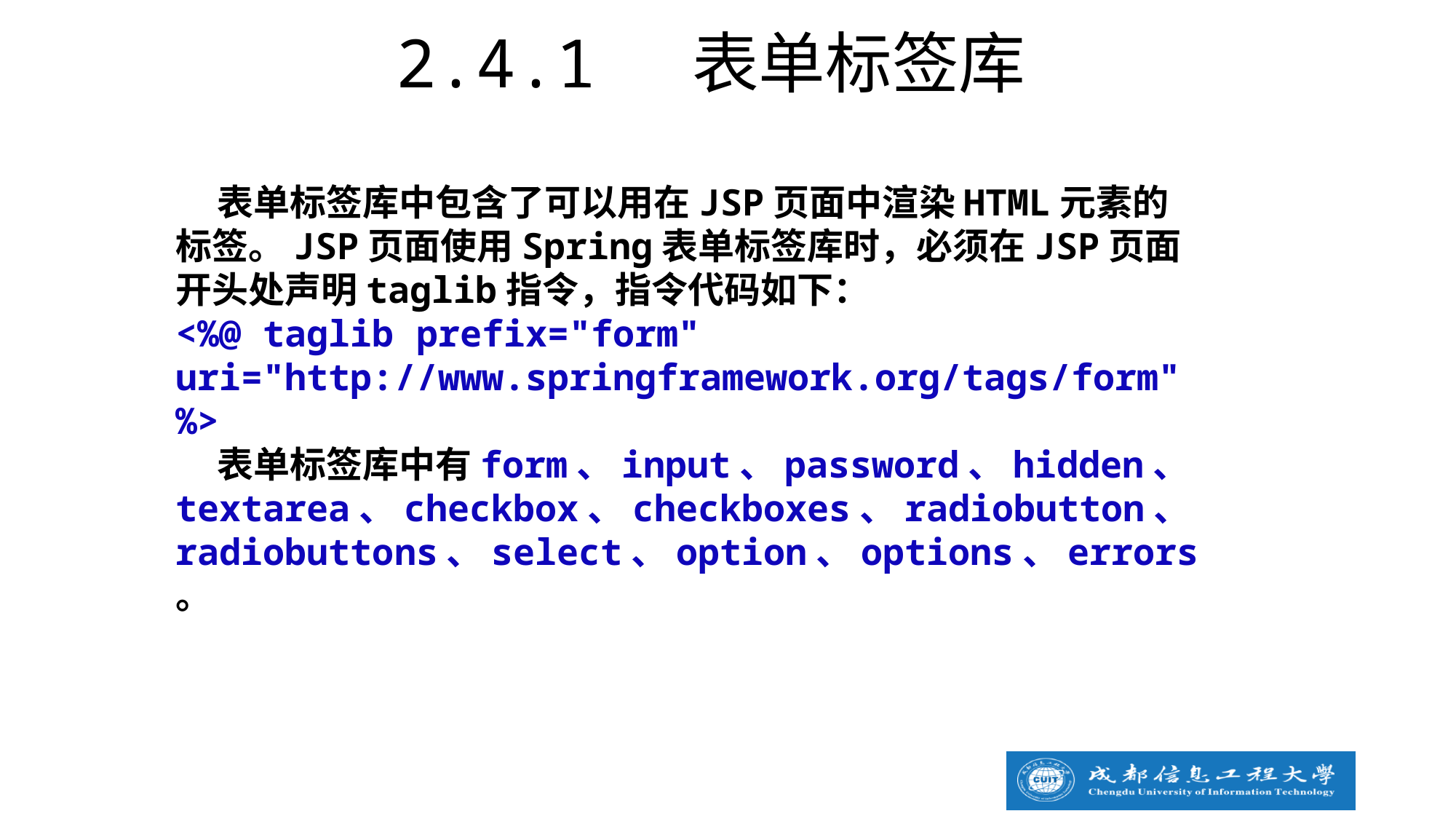

2.4.1  表单标签库
    表单标签库中包含了可以用在JSP页面中渲染HTML元素的标签。JSP页面使用Spring表单标签库时，必须在JSP页面开头处声明taglib指令，指令代码如下：
<%@ taglib prefix="form" uri="http://www.springframework.org/tags/form" %>
    表单标签库中有form、input、password、hidden、textarea、checkbox、checkboxes、radiobutton、radiobuttons、select、option、options、errors。